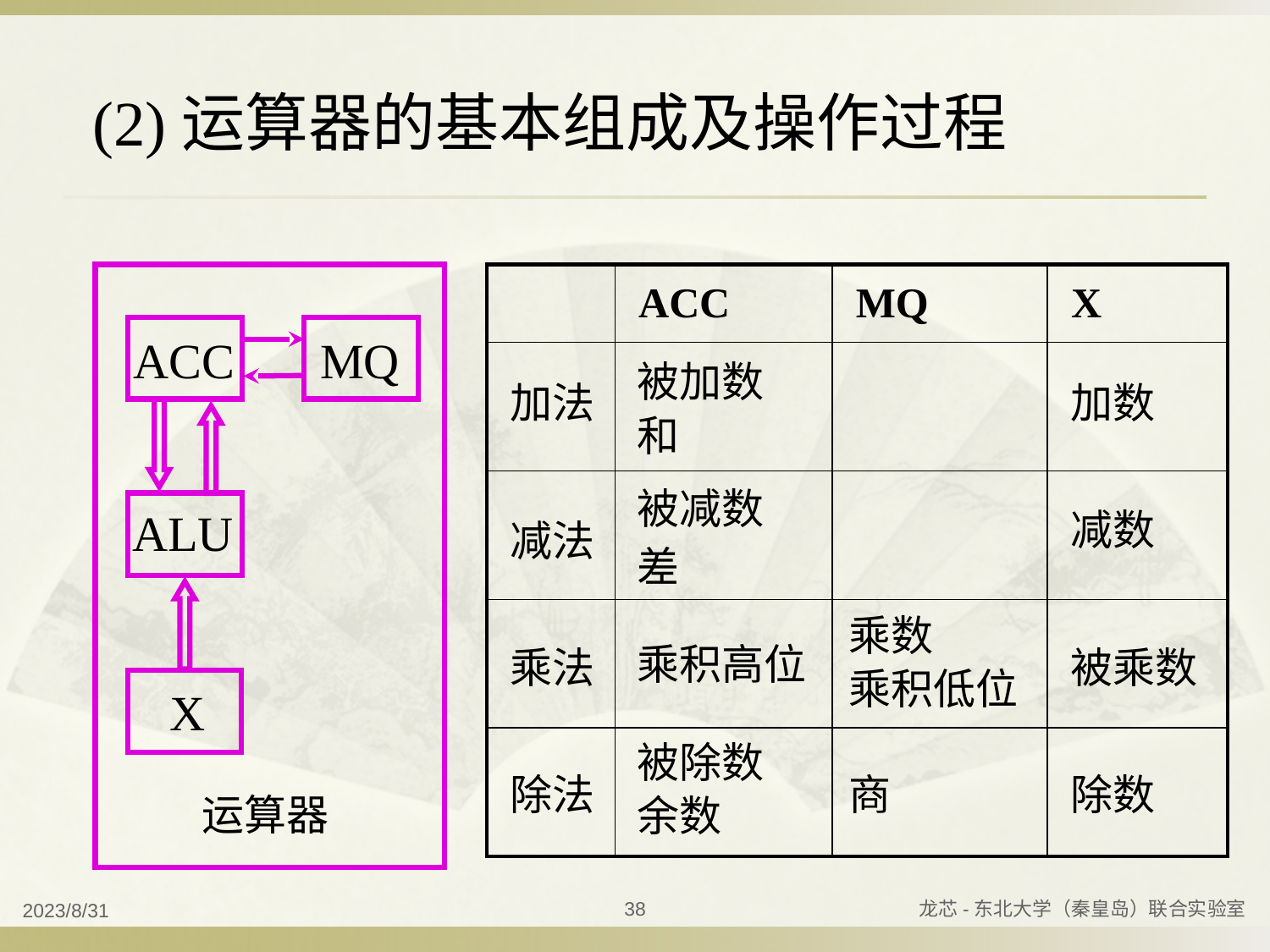

(2)运算器的基本组成及操作过程

ACC
MQ

ALU

X
运算器
|  | ACC | MQ | X |
| --- | --- | --- | --- |
|  |  |  |  |
|  |  |  |  |
|  |  |  |  |
|  |  |  |  |
被加数
加法
加数
和
被减数
减数
减法
差
乘数
乘积高位
乘积低位
乘法
被乘数
被除数
除法
商
除数
余数
2023/8/31
38
龙芯-东北大学（秦皇岛）联合实验室